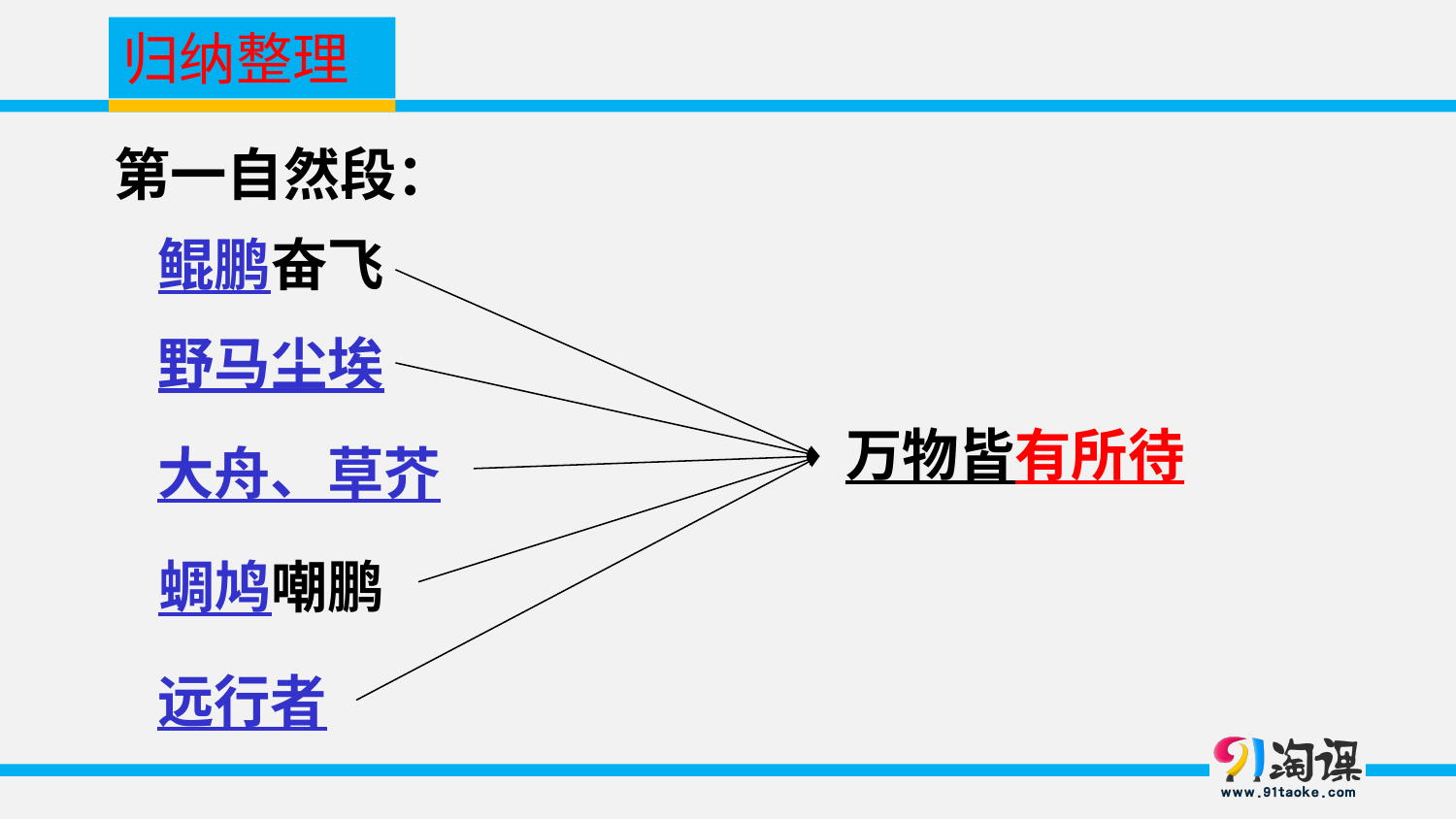

归纳整理
第一自然段：
鲲鹏奋飞

野马尘埃

万物皆有所待
大舟、草芥

蜩鸠嘲鹏
远行者